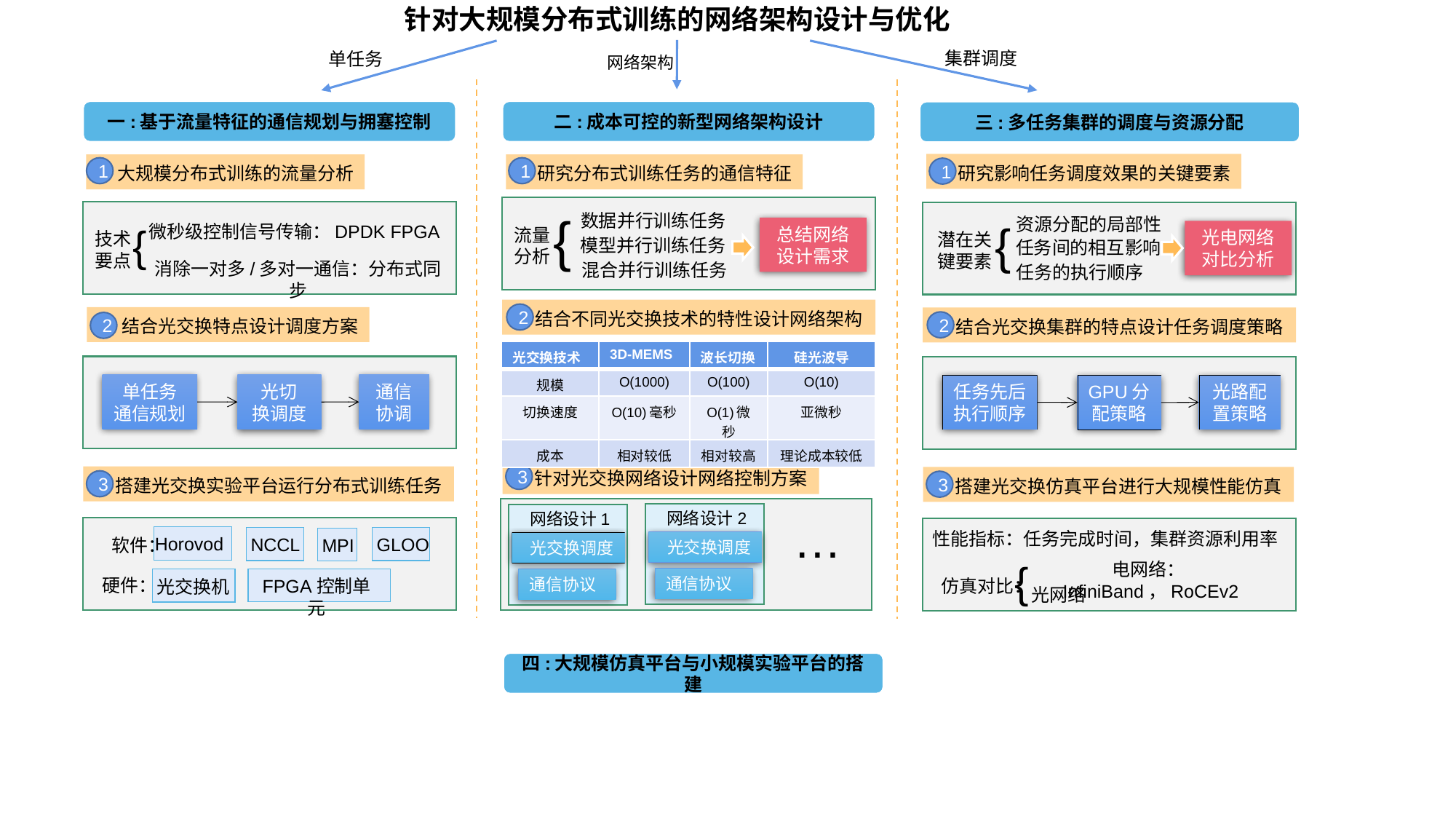

针对大规模分布式训练的网络架构设计与优化
集群调度
单任务
网络架构
一:基于流量特征的通信规划与拥塞控制
二:成本可控的新型网络架构设计
三:多任务集群的调度与资源分配
    研究影响任务调度效果的关键要素
    大规模分布式训练的流量分析
    研究分布式训练任务的通信特征
1
1
1

{

数据并行训练任务
资源分配的局部性
{
{
微秒级控制信号传输：DPDK FPGA
总结网络设计需求
流量分析
光电网络对比分析
技术要点
潜在关键要素
模型并行训练任务
任务间的相互影响

消除一对多/多对一通信：分布式同步
混合并行训练任务
任务的执行顺序
    结合不同光交换技术的特性设计网络架构
2
     结合光交换特点设计调度方案
    结合光交换集群的特点设计任务调度策略
2
2
| 光交换技术 | 3D-MEMS | 波长切换 | 硅光波导 |
| --- | --- | --- | --- |
| 规模 | O(1000) | O(100) | O(10) |
| 切换速度 | O(10)毫秒 | O(1)微秒 | 亚微秒 |
| 成本 | 相对较低 | 相对较高 | 理论成本较低 |

单任务
通信规划
通信协调
光切
换调度
任务先后执行顺序
光路配置策略
GPU分配策略
    针对光交换网络设计网络控制方案
3
    搭建光交换实验平台运行分布式训练任务
    搭建光交换仿真平台进行大规模性能仿真
3
3

网络设计2
网络设计1

…

性能指标：任务完成时间，集群资源利用率

Horovod

NCCL
GLOO

MPI
软件：
 光交换调度
 光交换调度
{
电网络：InfiniBand，RoCEv2
通信协议
硬件：

通信协议

仿真对比：
FPGA控制单元
光交换机
光网络
四:大规模仿真平台与小规模实验平台的搭建
根据光交换特性设计架构拓扑
根据网络架构设计
光交换机切换算法
研究分布式训练
任务的通信特征